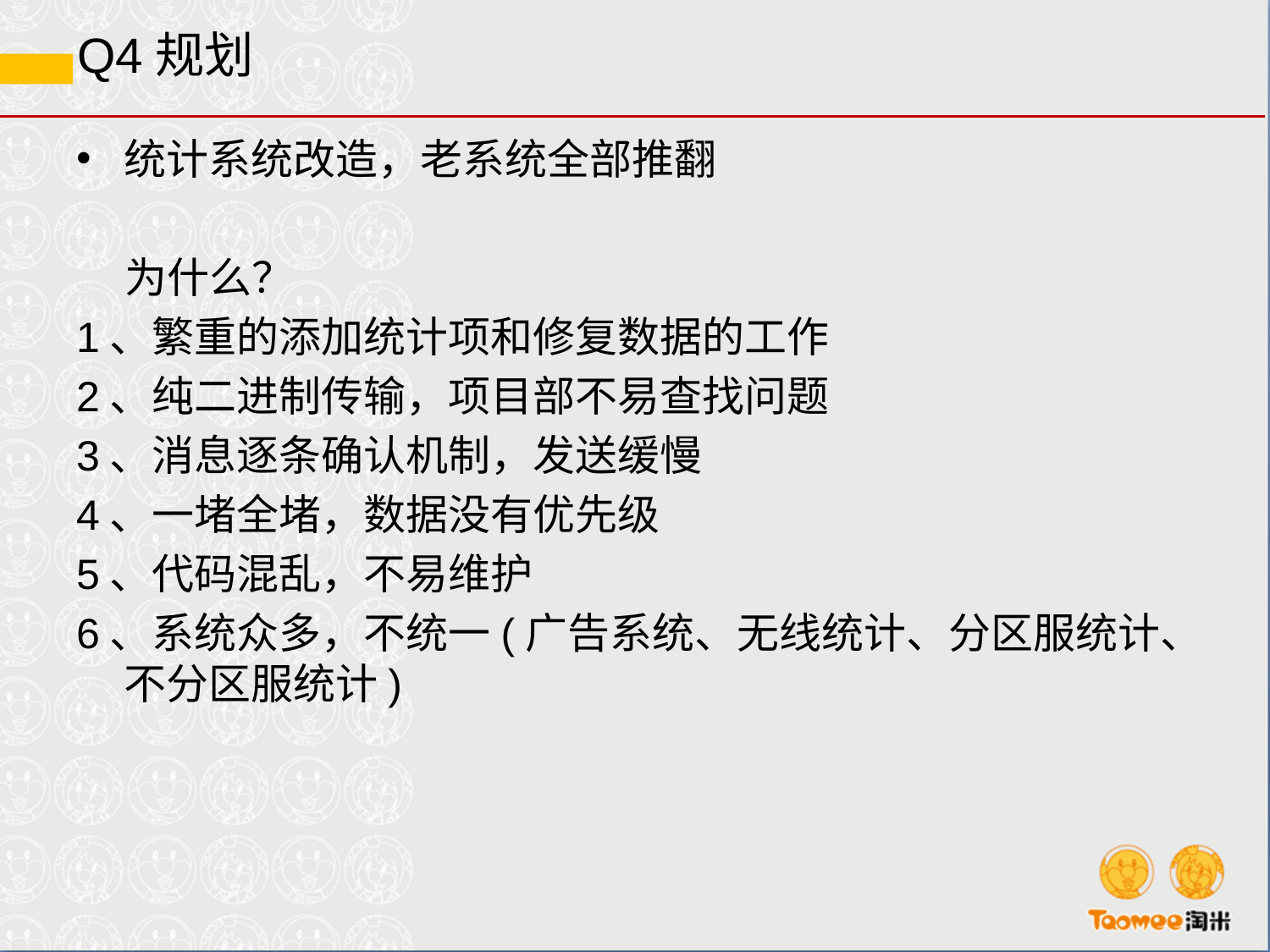

# Q4规划
统计系统改造，老系统全部推翻

    为什么？
1、繁重的添加统计项和修复数据的工作
2、纯二进制传输，项目部不易查找问题
3、消息逐条确认机制，发送缓慢
4、一堵全堵，数据没有优先级
5、代码混乱，不易维护
6、系统众多，不统一(广告系统、无线统计、分区服统计、不分区服统计)